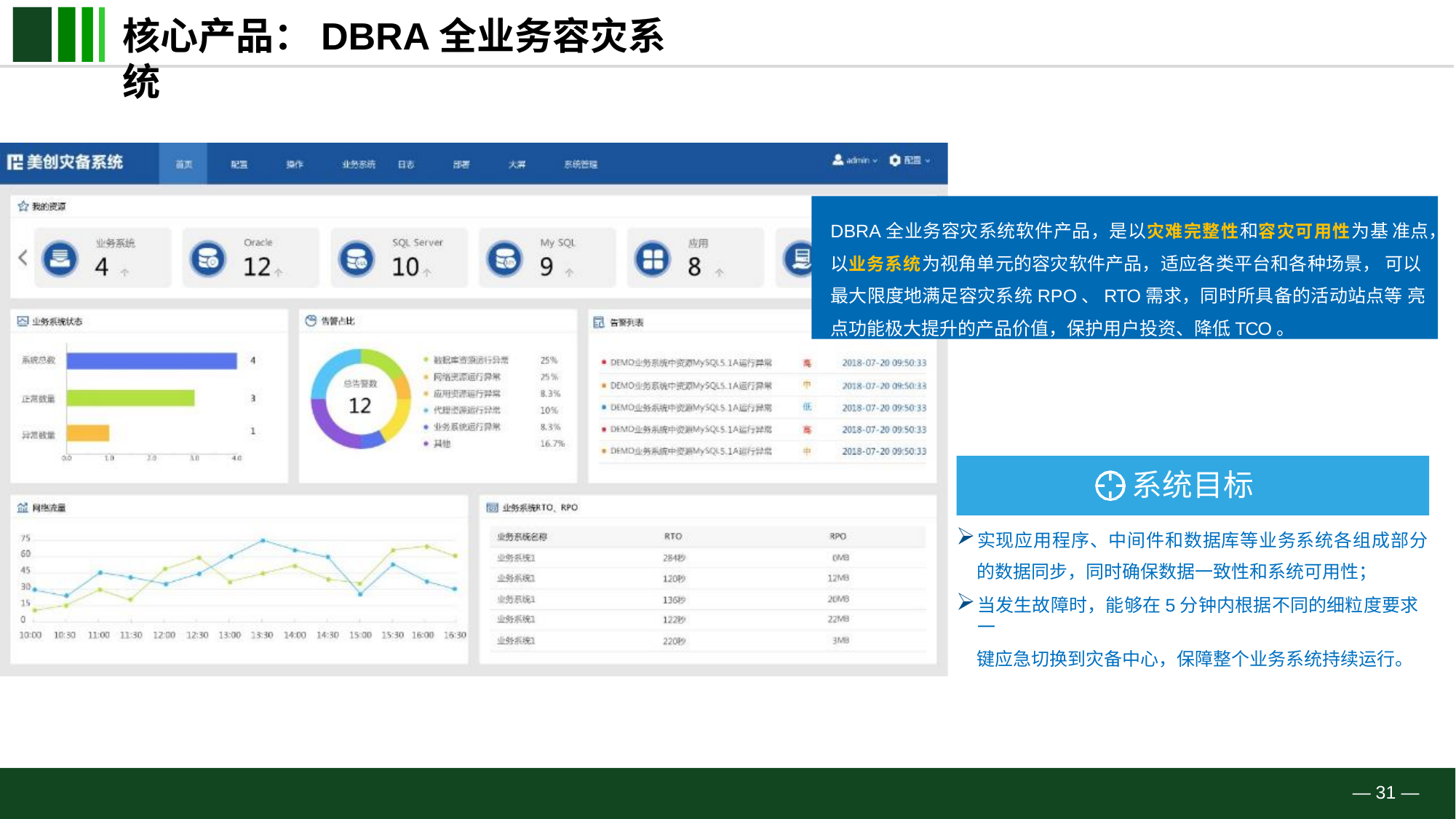

# 核心产品：DBRA全业务容灾系统

DBRA全业务容灾系统软件产品，是以灾难完整性和容灾可用性为基 准点，以业务系统为视角单元的容灾软件产品，适应各类平台和各种场景， 可以最大限度地满足容灾系统RPO、RTO需求，同时所具备的活动站点等 亮点功能极大提升的产品价值，保护用户投资、降低TCO。

系统目标

实现应用程序、中间件和数据库等业务系统各组成部分
的数据同步，同时确保数据一致性和系统可用性；
当发生故障时，能够在5分钟内根据不同的细粒度要求一
键应急切换到灾备中心，保障整个业务系统持续运行。
— 31 —